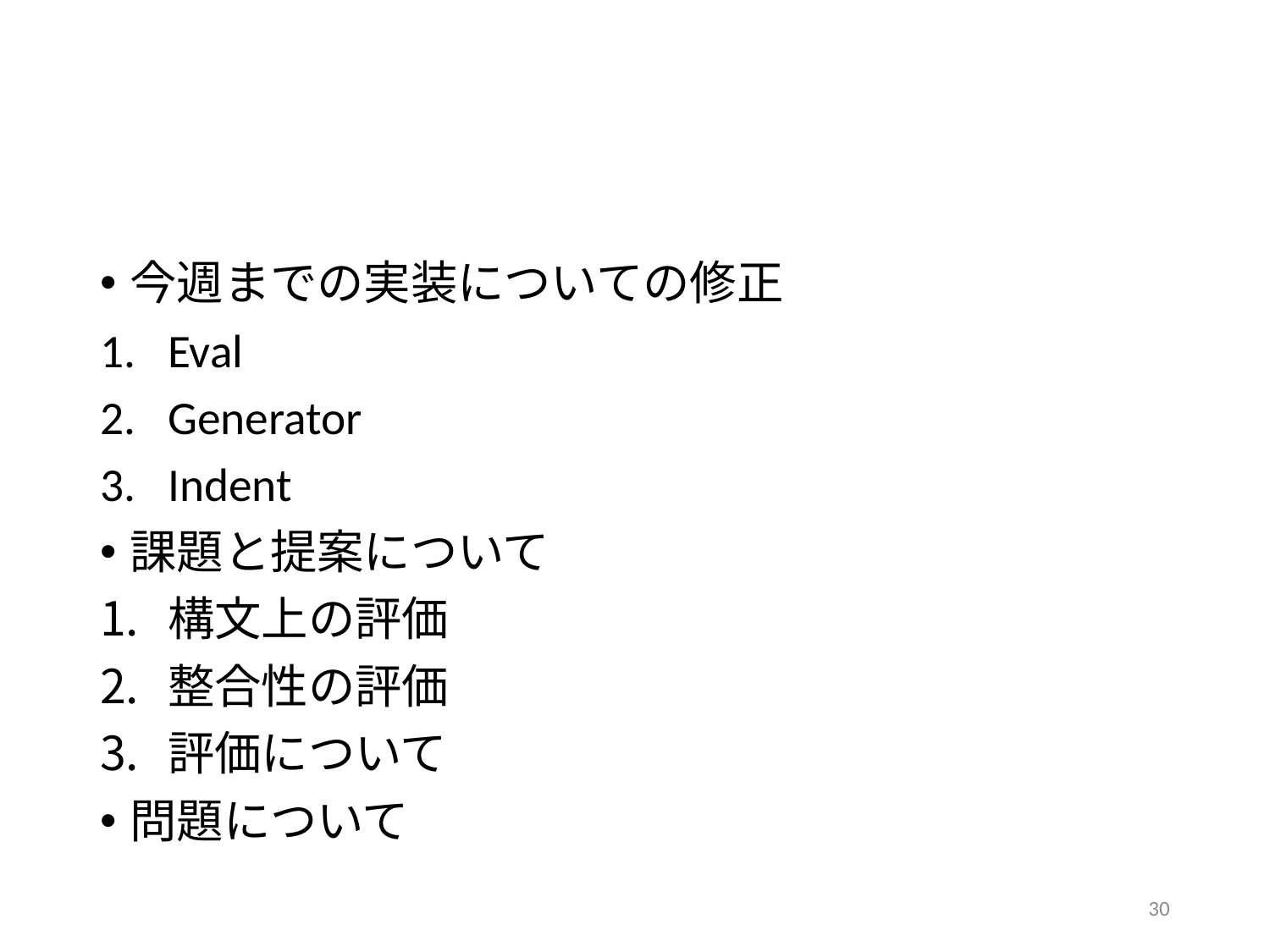

#
今週までの実装についての修正
Eval
Generator
Indent
課題と提案について
構文上の評価
整合性の評価
評価について
問題について

30